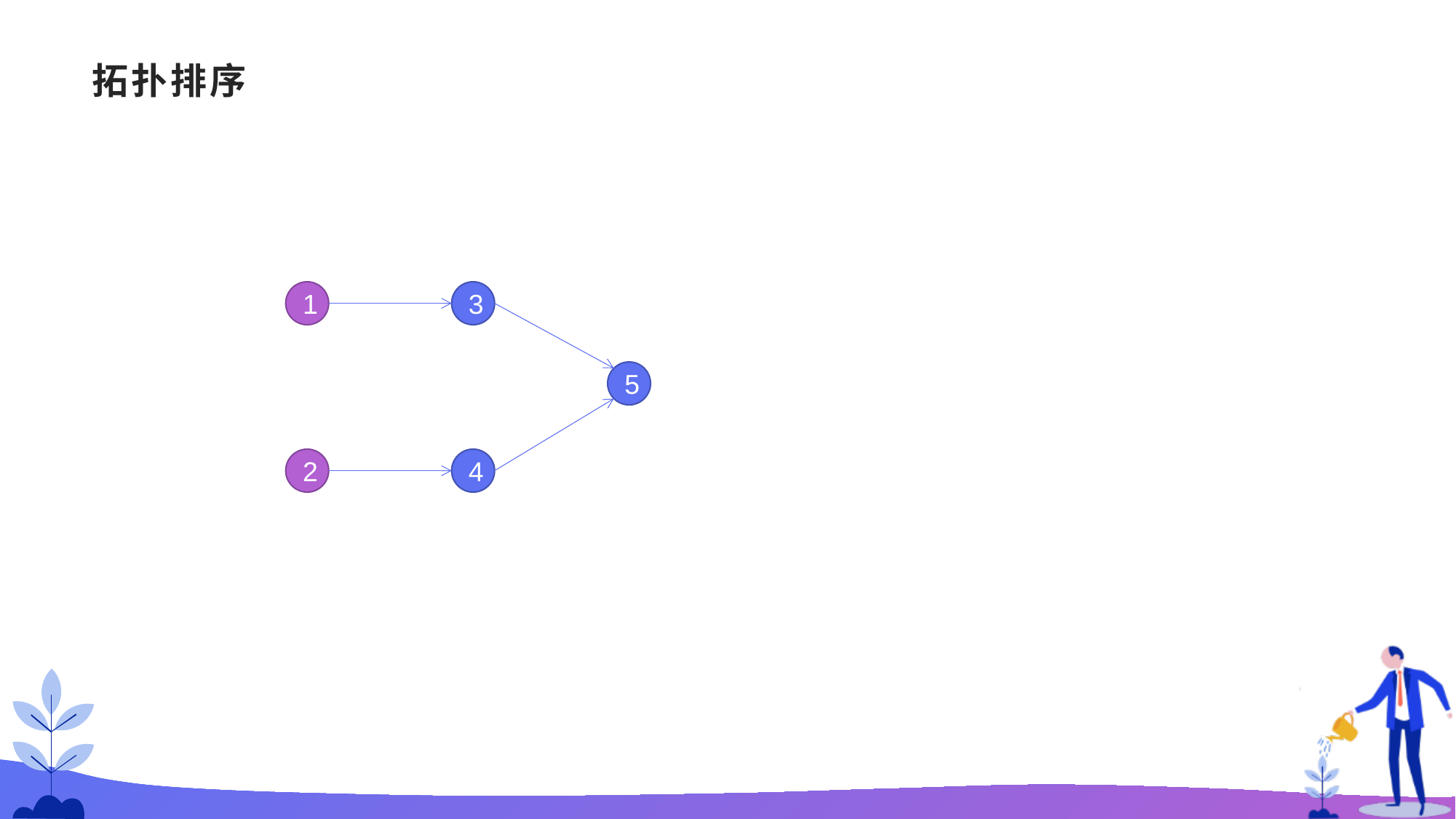

# 拓扑排序
1
3
5
2
4